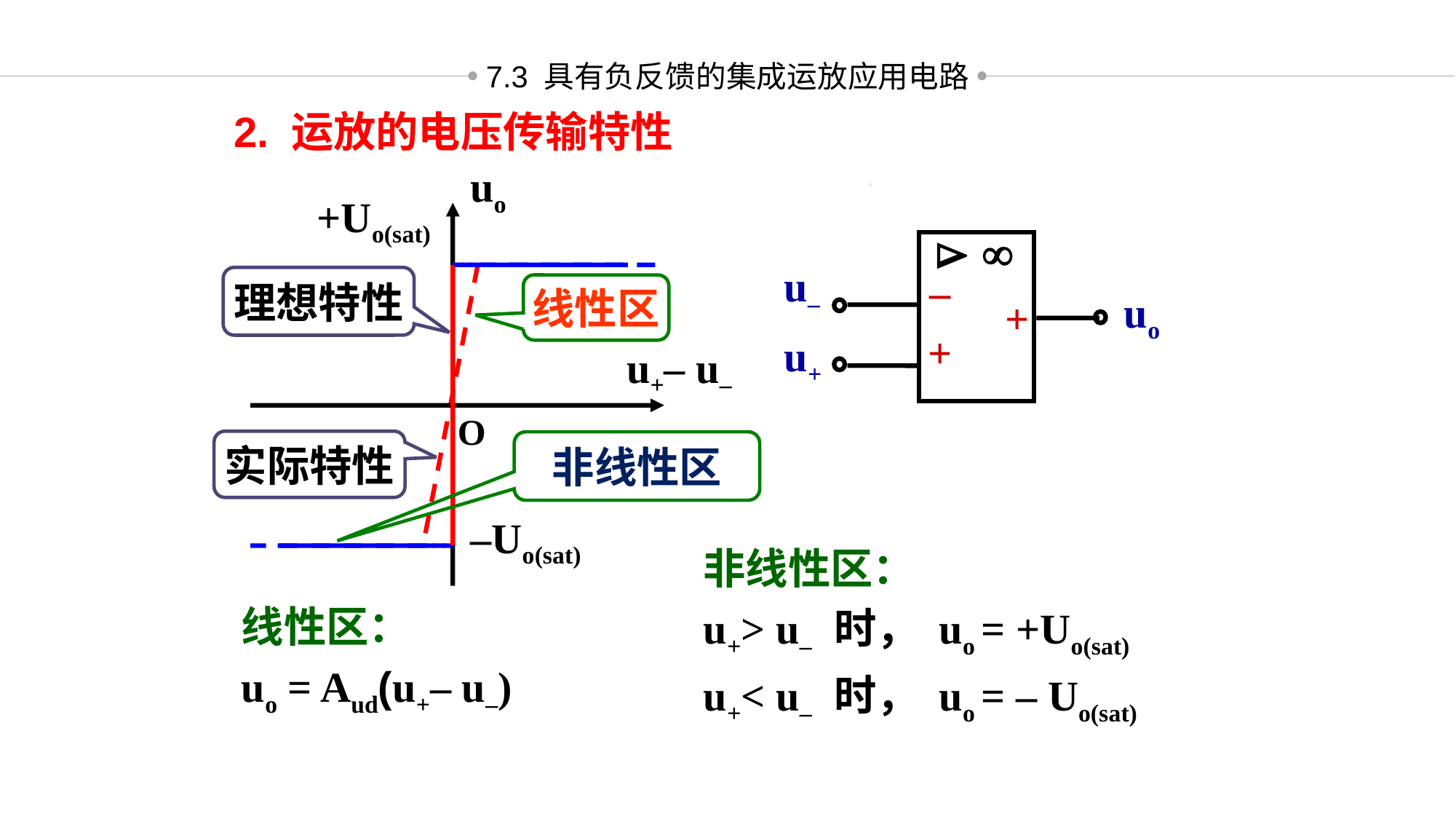

7.3 具有负反馈的集成运放应用电路
2. 运放的电压传输特性
uo

 u+– u–

 +Uo(sat)

∞
Δ

u–
–
uo
+

+
u+

理想特性
线性区
 O
实际特性
非线性区
–Uo(sat)

非线性区：
u+> u–  时， uo = +Uo(sat)
u+< u–  时， uo = – Uo(sat)

线性区：
uo = Aud(u+– u–)